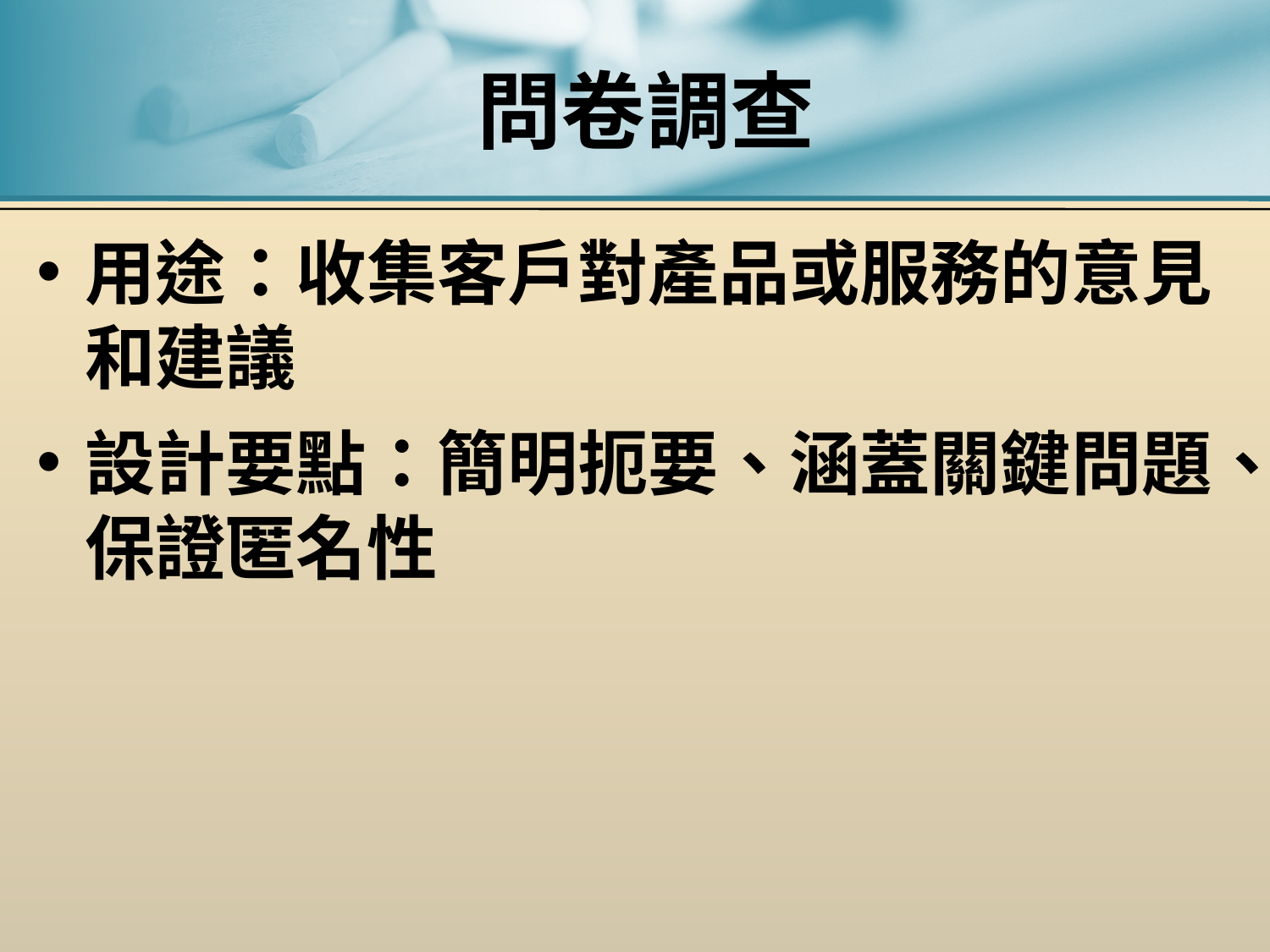

# 問卷調查
用途：收集客戶對產品或服務的意見和建議
設計要點：簡明扼要、涵蓋關鍵問題、保證匿名性